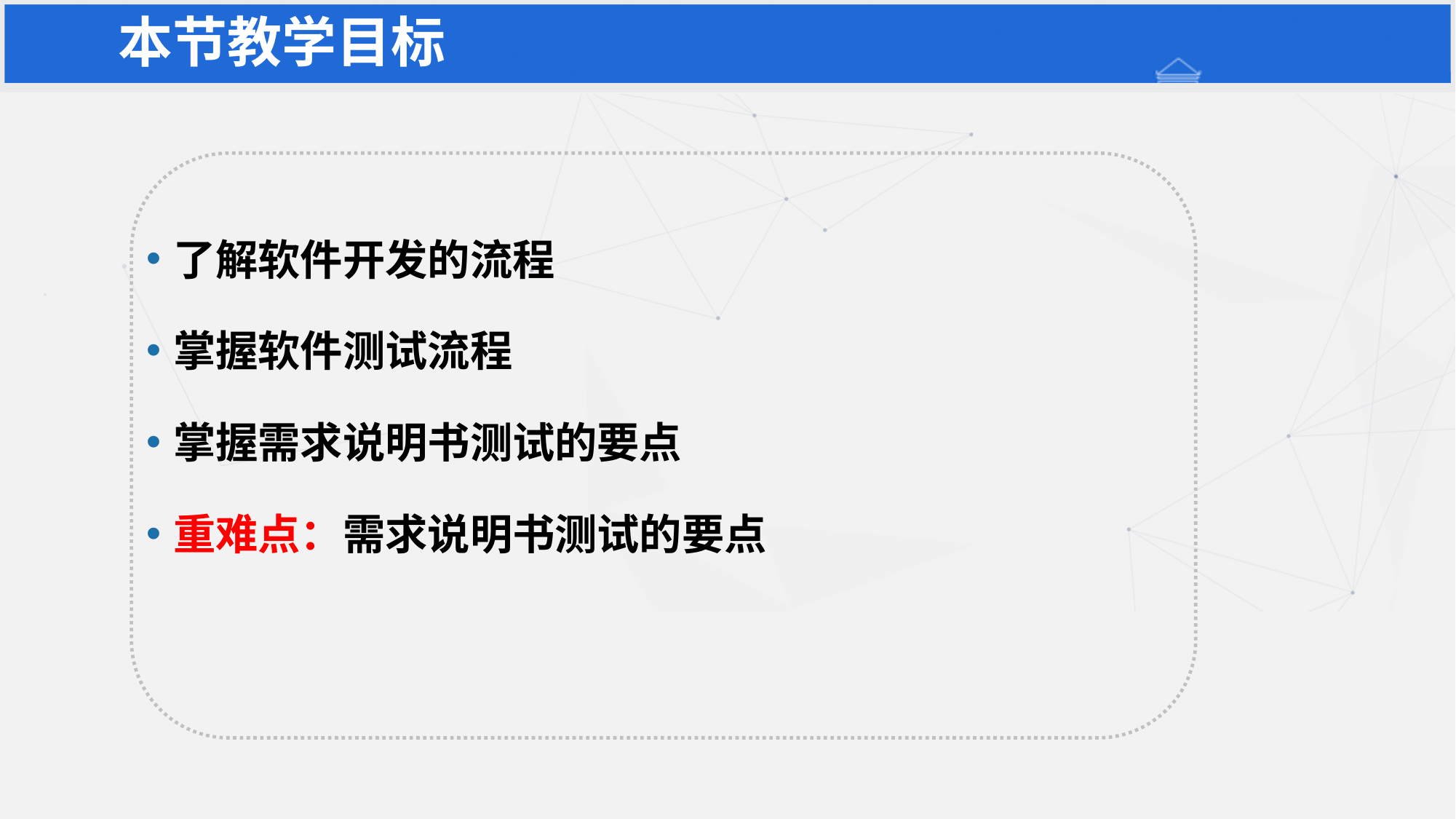

# 本节教学目标

了解软件开发的流程
掌握软件测试流程
掌握需求说明书测试的要点
重难点：需求说明书测试的要点